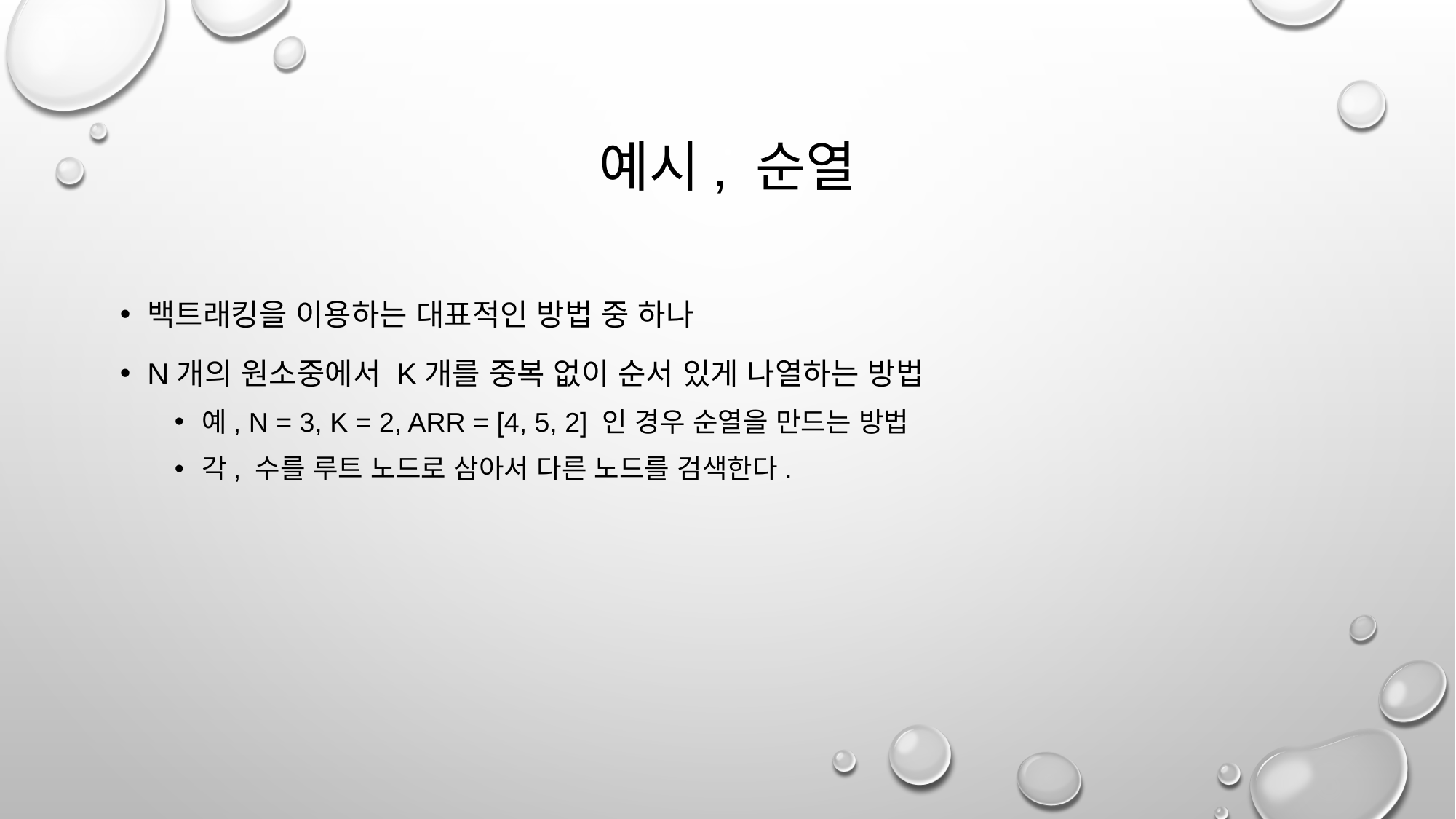

# 예시, 순열
백트래킹을 이용하는 대표적인 방법 중 하나
N개의 원소중에서 k개를 중복 없이 순서 있게 나열하는 방법
예, N = 3, k = 2, Arr = [4, 5, 2] 인 경우 순열을 만드는 방법
각, 수를 루트 노드로 삼아서 다른 노드를 검색한다.